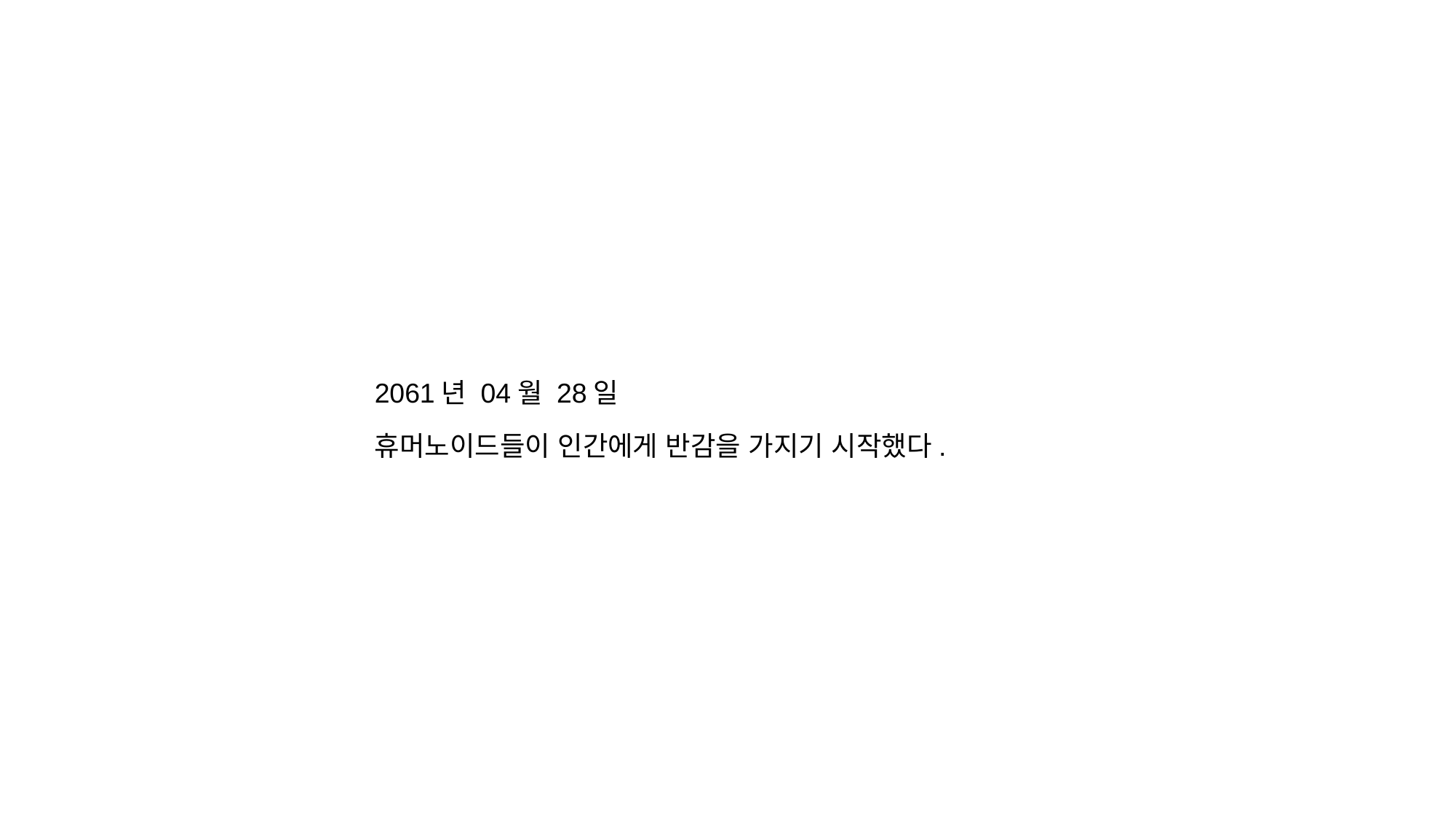

2061년 04월 28일
휴머노이드들이 인간에게 반감을 가지기 시작했다.